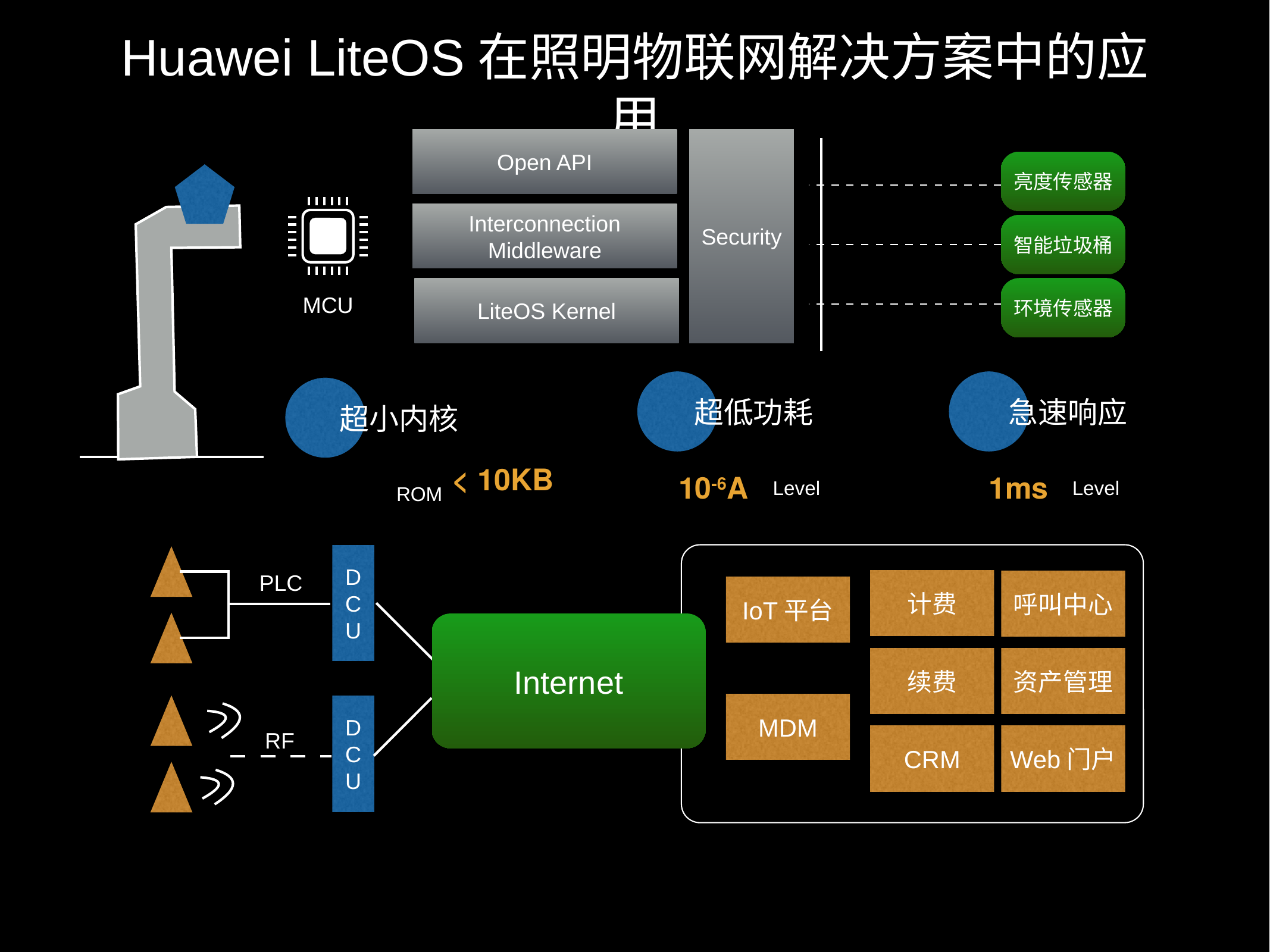

# Huawei LiteOS在照明物联网解决方案中的应用
Open API
Security
Interconnection Middleware
LiteOS Kernel

亮度传感器

智能垃圾桶

环境传感器
MCU

超低功耗
10-6A
Level

急速响应
1ms
Level

超小内核
< 10KB
ROM

DCU

PLC
计费

呼叫中心

IoT平台

Internet

续费
资产管理
MDM

DCU

RF
CRM
Web门户